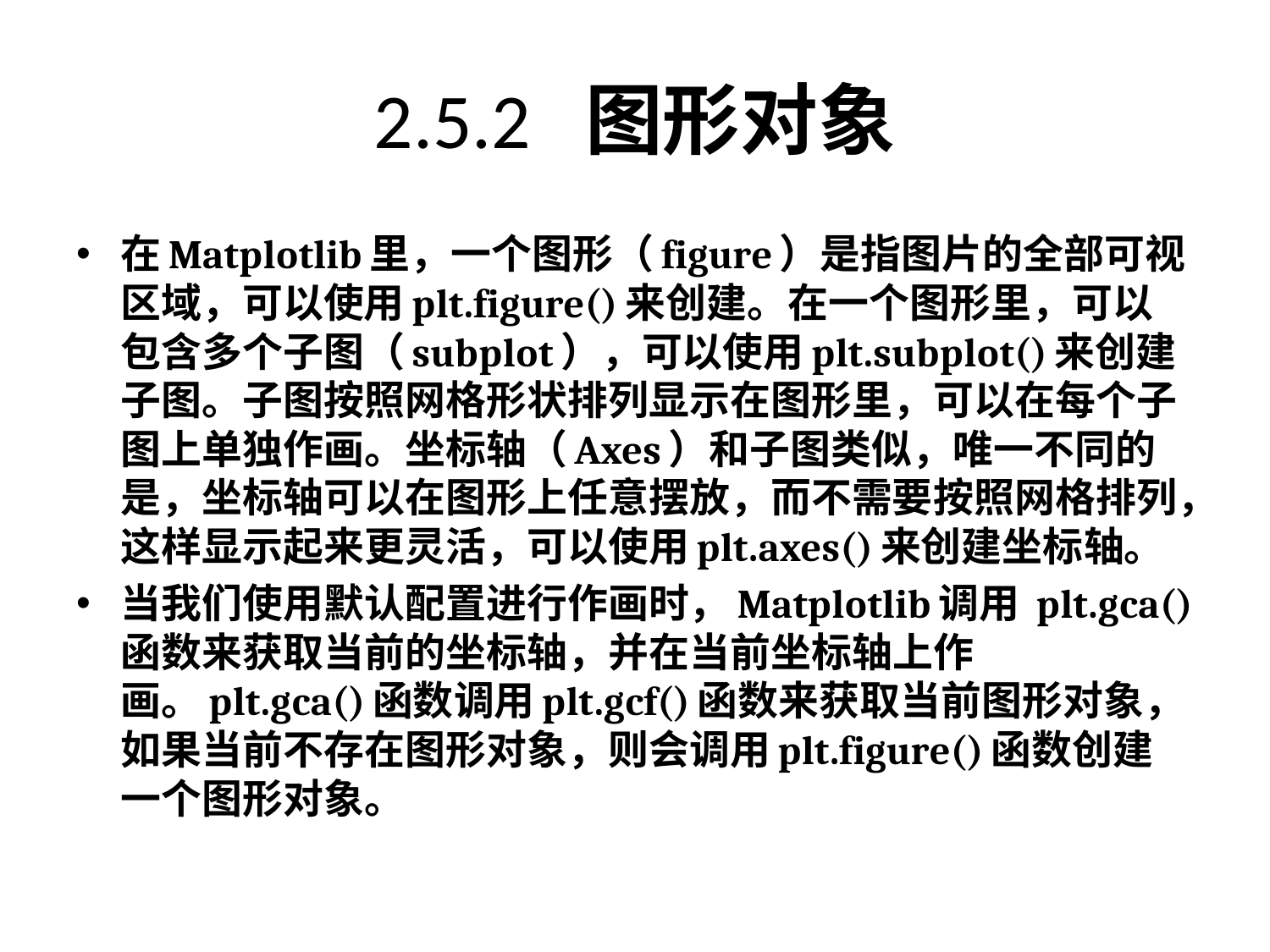

# 2.5.2  图形对象
在Matplotlib里，一个图形（figure）是指图片的全部可视区域，可以使用plt.figure()来创建。在一个图形里，可以包含多个子图（subplot），可以使用plt.subplot()来创建子图。子图按照网格形状排列显示在图形里，可以在每个子图上单独作画。坐标轴（Axes）和子图类似，唯一不同的是，坐标轴可以在图形上任意摆放，而不需要按照网格排列，这样显示起来更灵活，可以使用plt.axes()来创建坐标轴。
当我们使用默认配置进行作画时，Matplotlib调用 plt.gca() 函数来获取当前的坐标轴，并在当前坐标轴上作画。plt.gca()函数调用plt.gcf()函数来获取当前图形对象，如果当前不存在图形对象，则会调用plt.figure()函数创建一个图形对象。